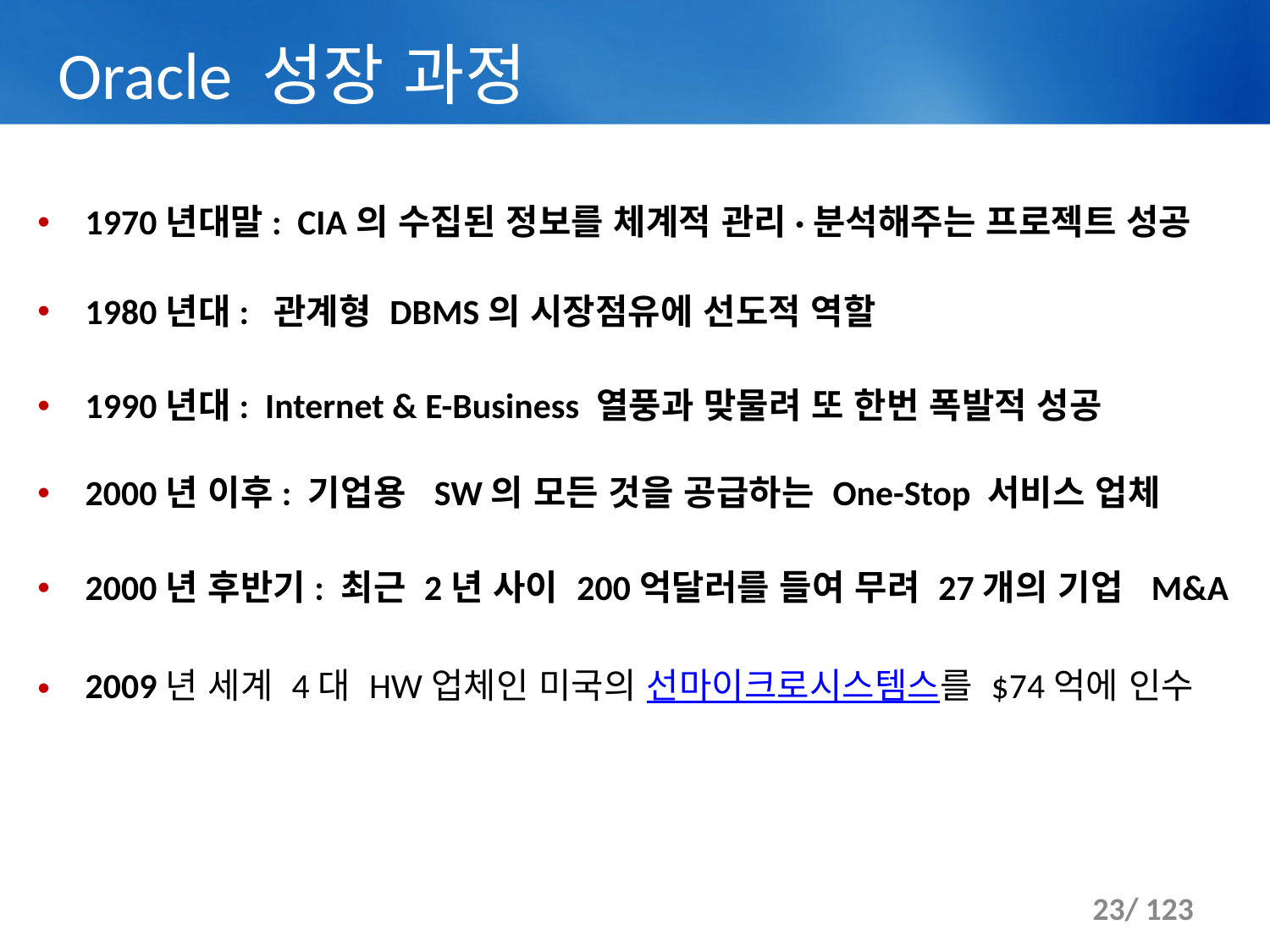

# Oracle 성장 과정
1970년대말:  CIA의 수집된 정보를 체계적 관리·분석해주는 프로젝트 성공
1980년대:  관계형 DBMS의 시장점유에 선도적 역할

1990년대:  Internet & E-Business 열풍과 맞물려 또 한번 폭발적 성공
2000년 이후: 기업용  SW의 모든 것을 공급하는 One-Stop 서비스 업체

2000년 후반기: 최근 2년 사이 200억달러를 들여 무려 27개의 기업  M&A

2009년 세계 4대 HW업체인 미국의 선마이크로시스템스를 $74억에 인수

23